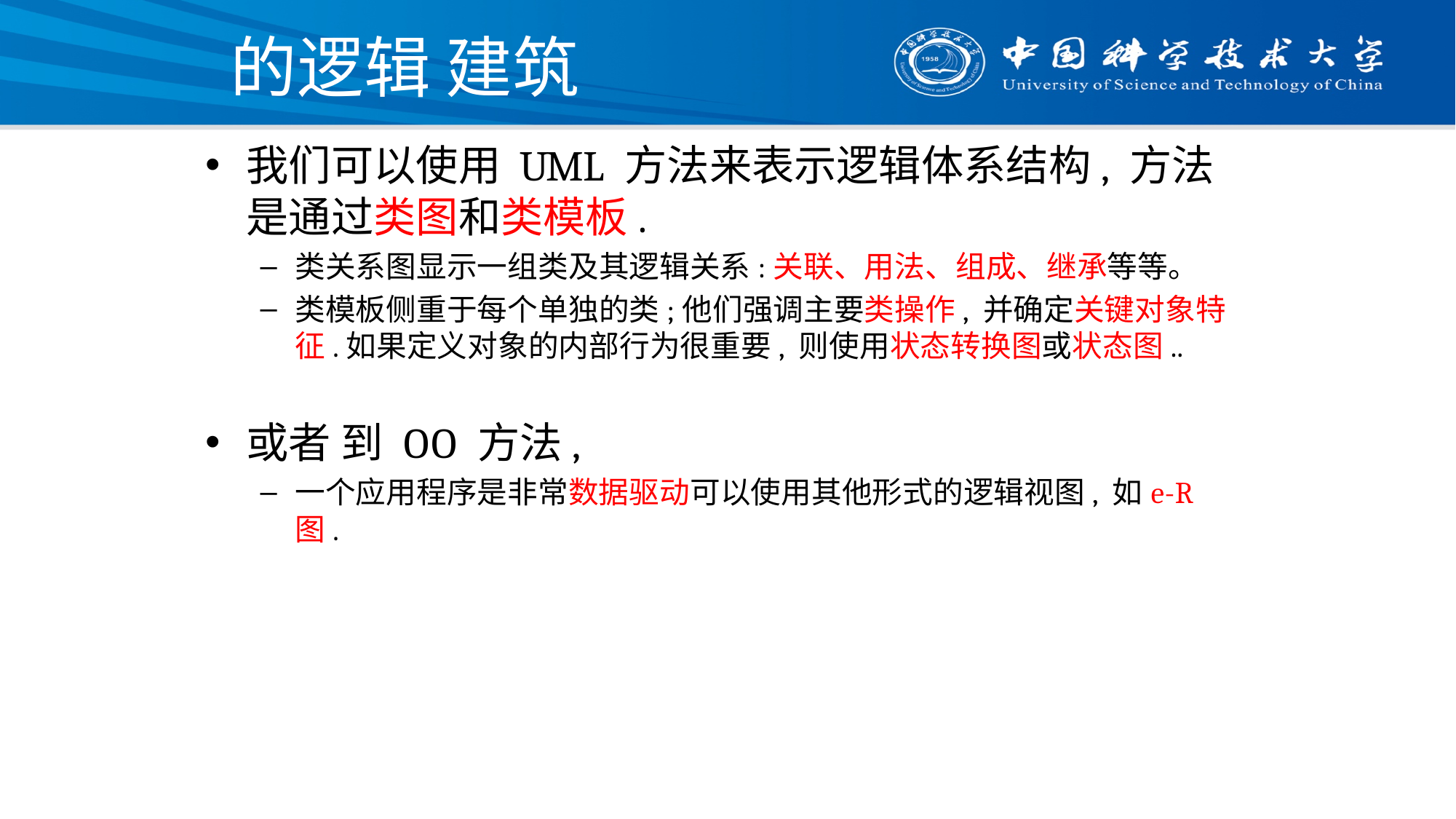

# 的逻辑 建筑
我们可以使用 UML 方法来表示逻辑体系结构, 方法是通过类图和类模板.
类关系图显示一组类及其逻辑关系:关联、用法、组成、继承等等。
类模板侧重于每个单独的类;他们强调主要类操作, 并确定关键对象特征.如果定义对象的内部行为很重要, 则使用状态转换图或状态图..

或者 到 OO 方法,
一个应用程序是非常数据驱动可以使用其他形式的逻辑视图, 如e-R 图.